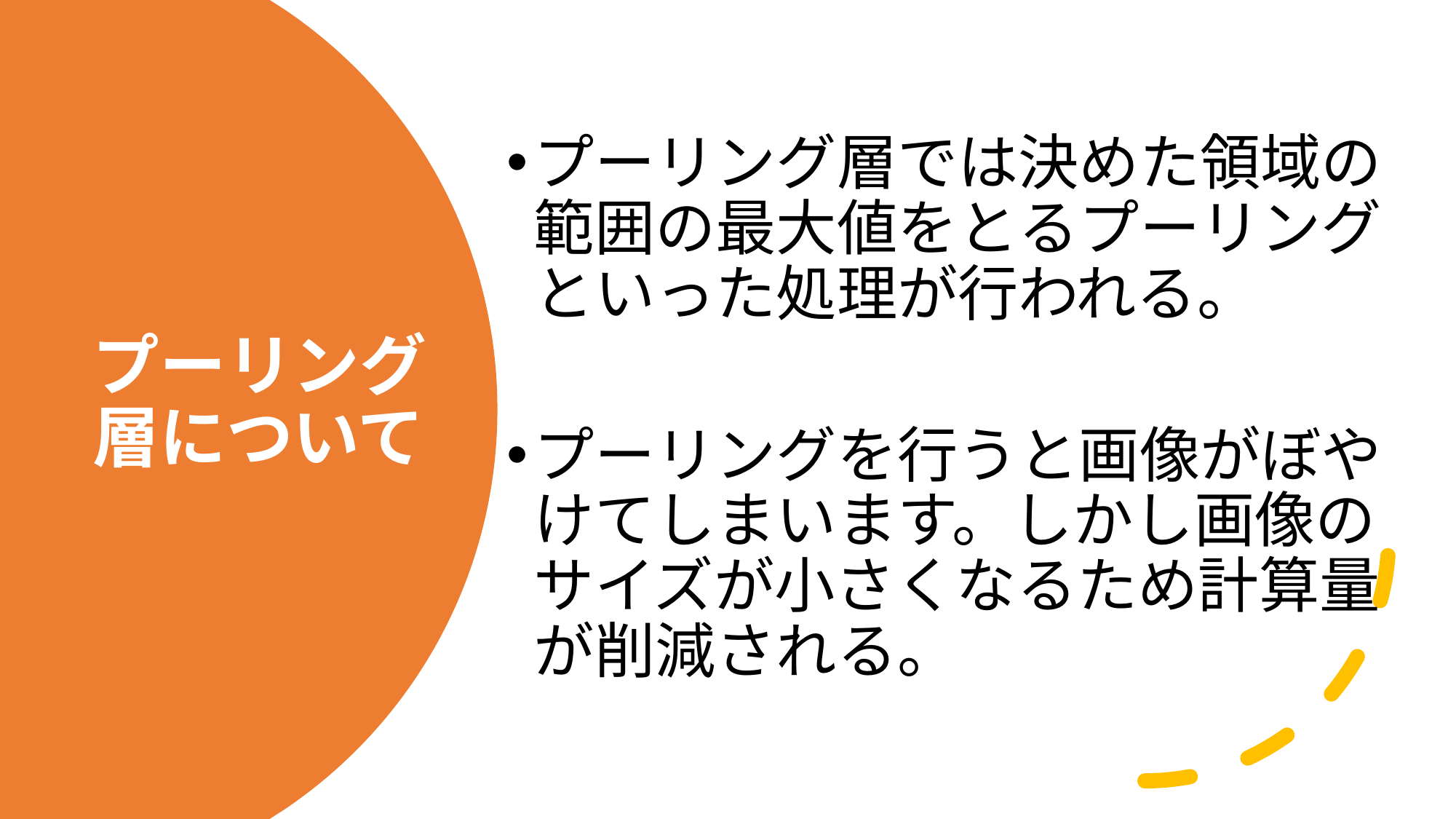

プーリング層では決めた領域の範囲の最大値をとるプーリングといった処理が行われる。

プーリングを行うと画像がぼやけてしまいます。しかし画像のサイズが小さくなるため計算量が削減される。
# プーリング層について